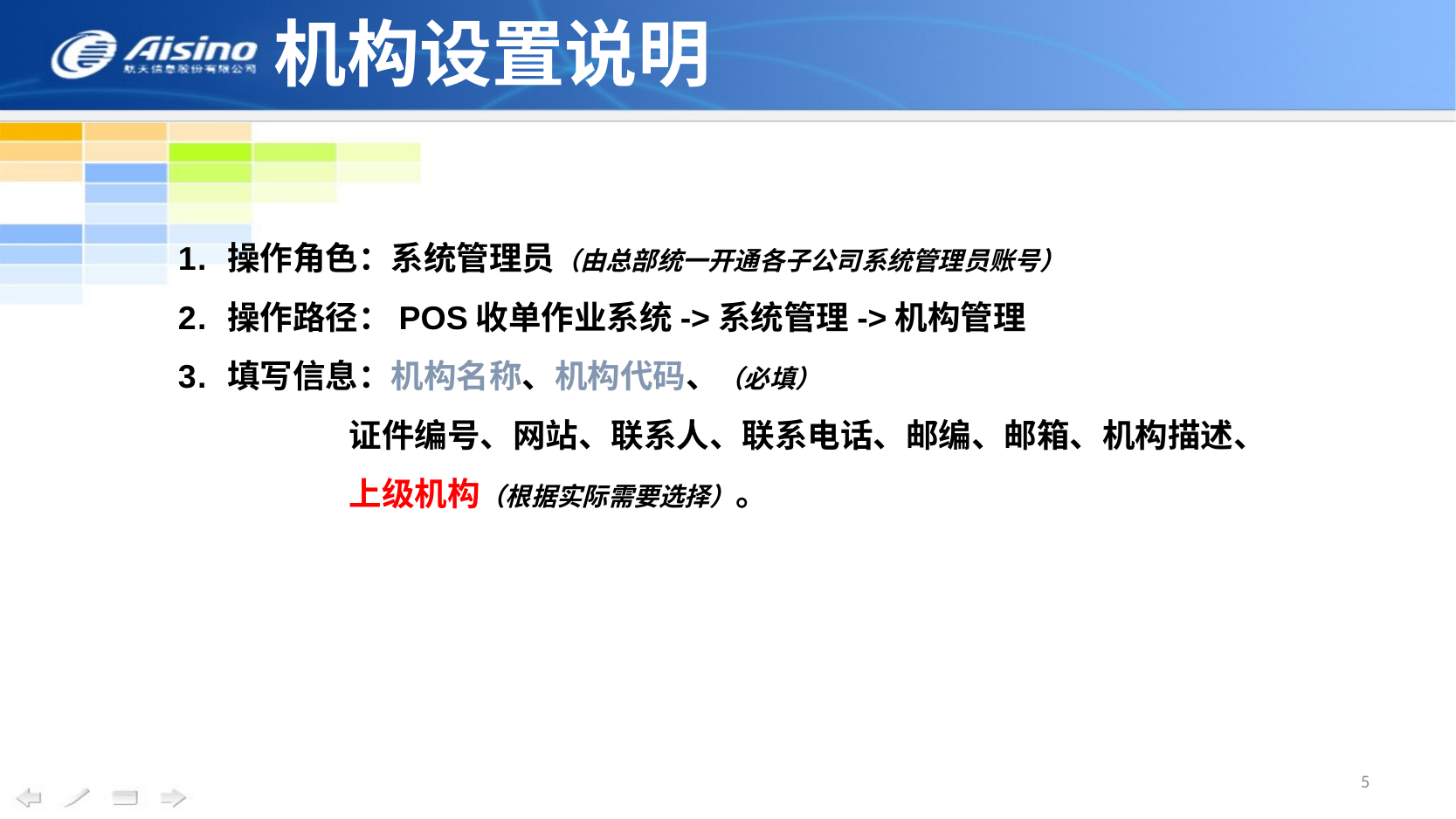

# 机构设置说明

操作角色：系统管理员（由总部统一开通各子公司系统管理员账号）
操作路径：POS收单作业系统->系统管理->机构管理
填写信息：机构名称、机构代码、（必填）
                      证件编号、网站、联系人、联系电话、邮编、邮箱、机构描述、
                      上级机构（根据实际需要选择）。

5